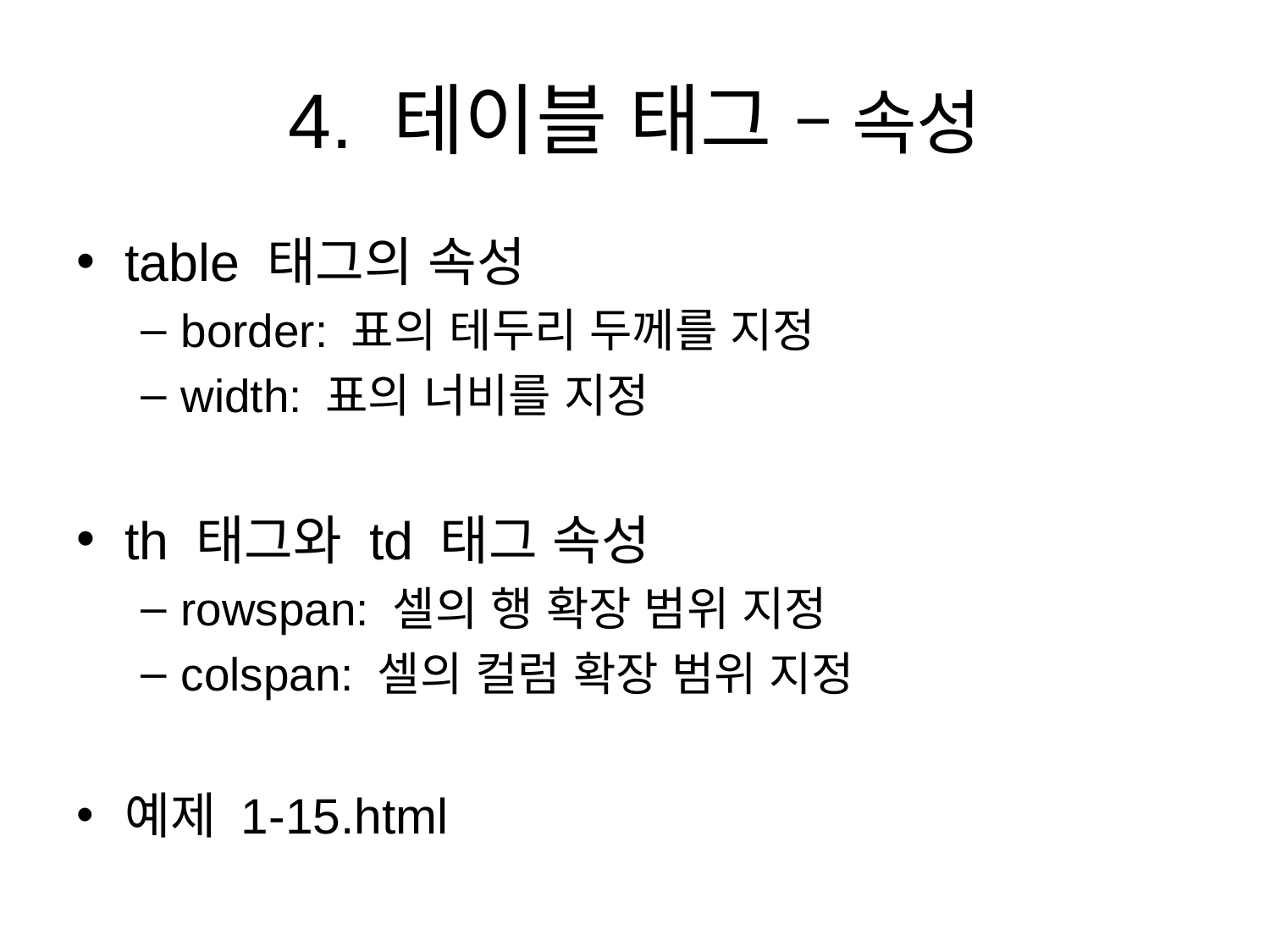

# 4. 테이블 태그 – 속성
table 태그의 속성
border: 표의 테두리 두께를 지정
width: 표의 너비를 지정

th 태그와 td 태그 속성
rowspan: 셀의 행 확장 범위 지정
colspan: 셀의 컬럼 확장 범위 지정

예제 1-15.html